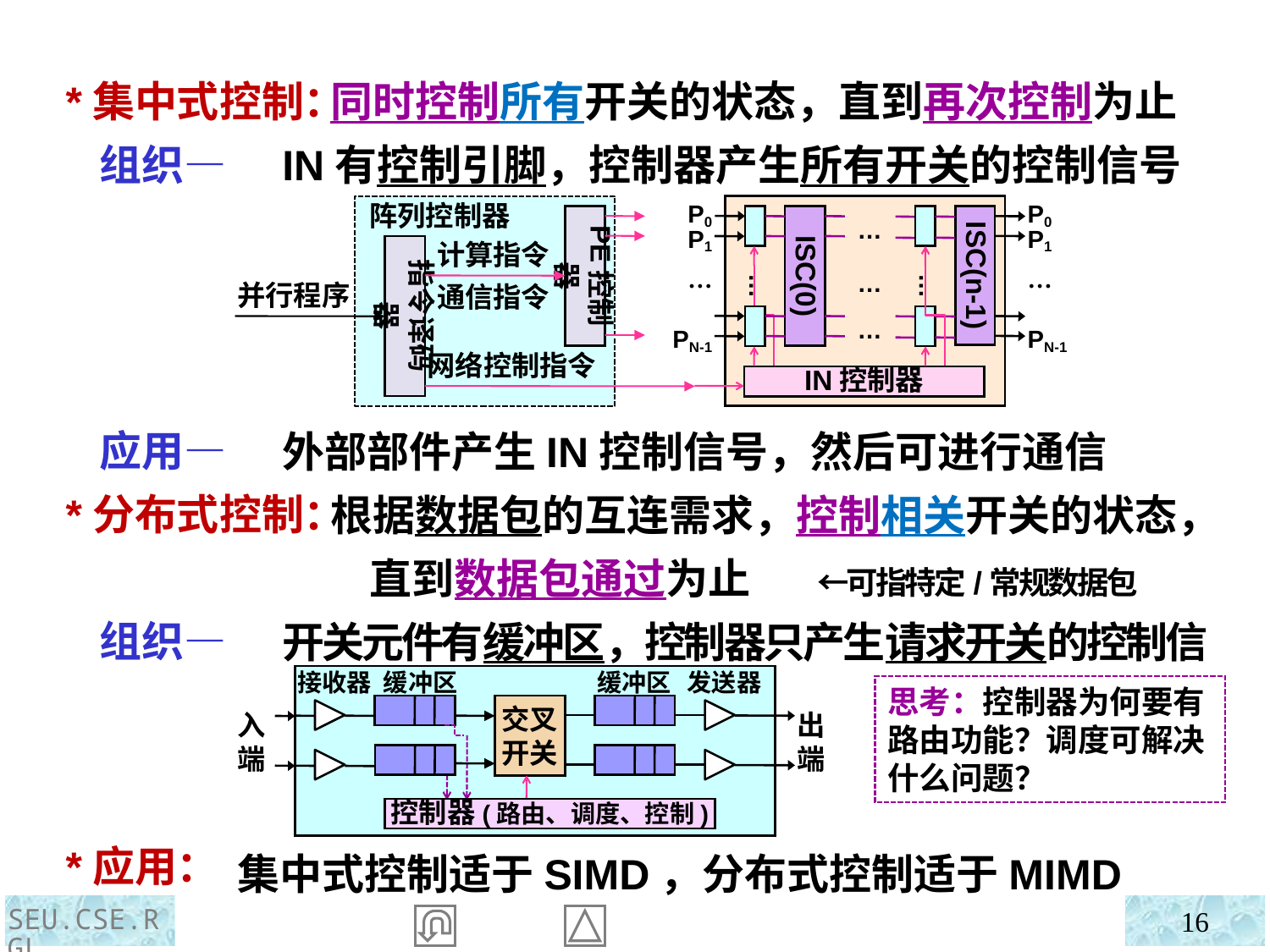

*集中式控制：
     组织—

     应用—
  *分布式控制：

     组织—

  *应用：
    同时控制所有开关的状态，直到再次控制为止
IN有控制引脚，控制器产生所有开关的控制信号
阵列控制器

PE控制器
计算指令
通信指令
指令译码器
并行程序
网络控制指令

P0
P1
…
PN-1
P0
P1
…
PN-1

ISC(0)

ISC(n-1)
…
…
…
…

…
IN控制器
外部部件产生IN控制信号，然后可进行通信
    根据数据包的互连需求，控制相关开关的状态，直到数据包通过为止       ←可指特定/常规数据包
开关元件有缓冲区，控制器只产生请求开关的控制信号
接收器
缓冲区
缓冲区
发送器

交叉
开关

出
端
入
端

控制器(路由、调度、控制)
思考：控制器为何要有路由功能？调度可解决什么问题？
集中式控制适于SIMD，分布式控制适于MIMD
SEU.CSE.RGL
16